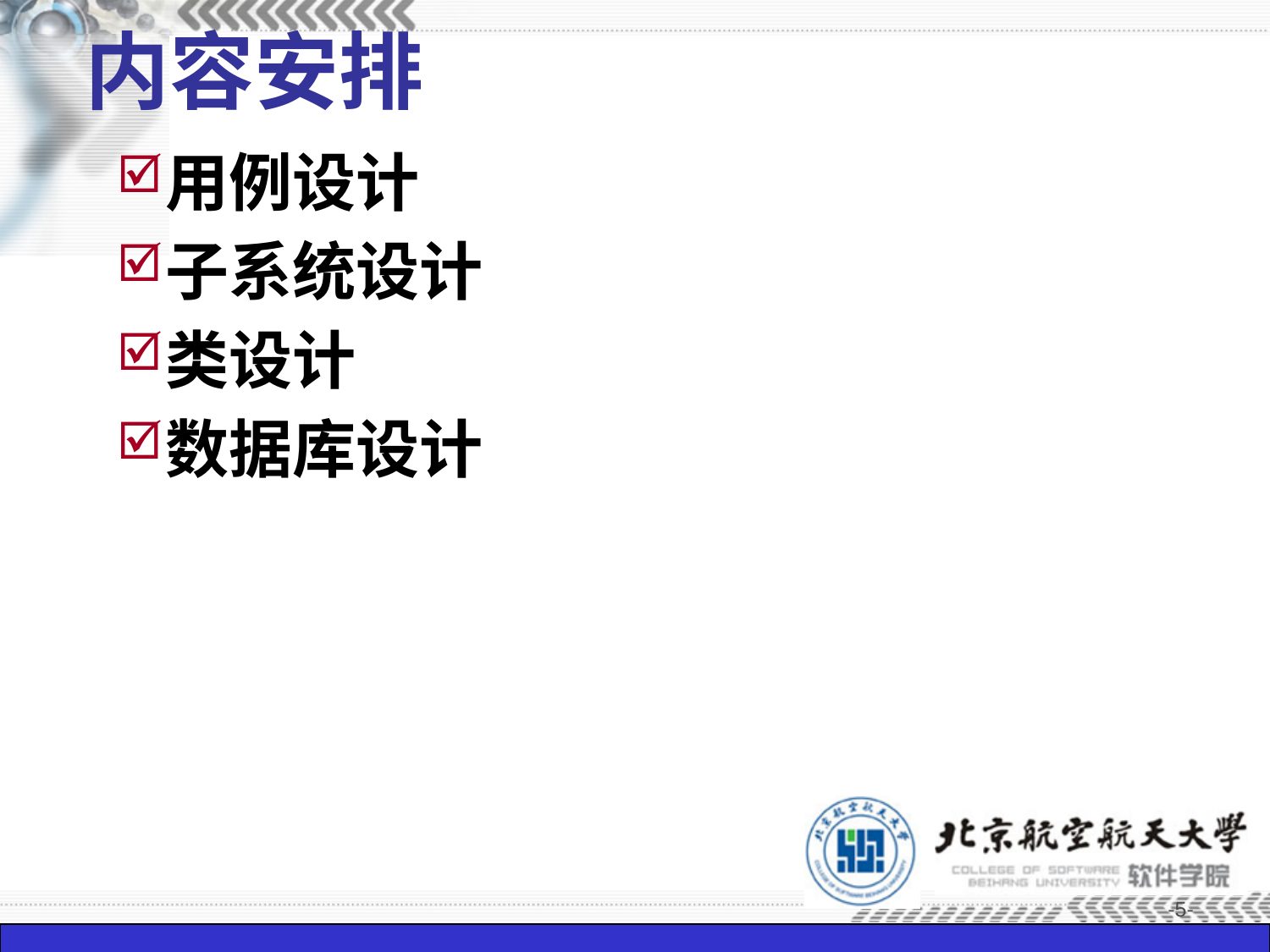

# 内容安排
用例设计
子系统设计
类设计
数据库设计
-5-